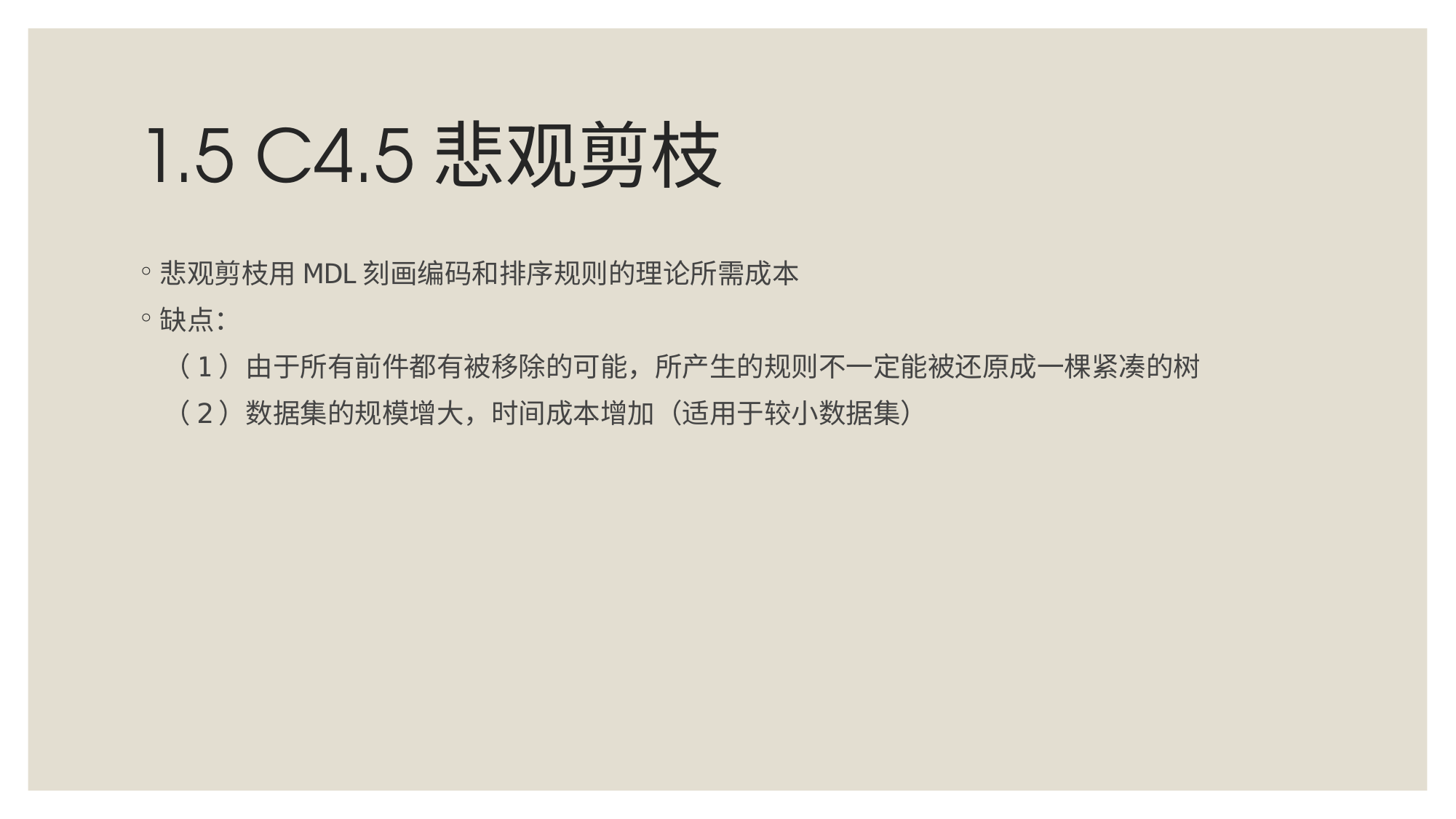

# 1.5 C4.5悲观剪枝
悲观剪枝用MDL刻画编码和排序规则的理论所需成本
缺点：
   （1）由于所有前件都有被移除的可能，所产生的规则不一定能被还原成一棵紧凑的树
   （2）数据集的规模增大，时间成本增加（适用于较小数据集）